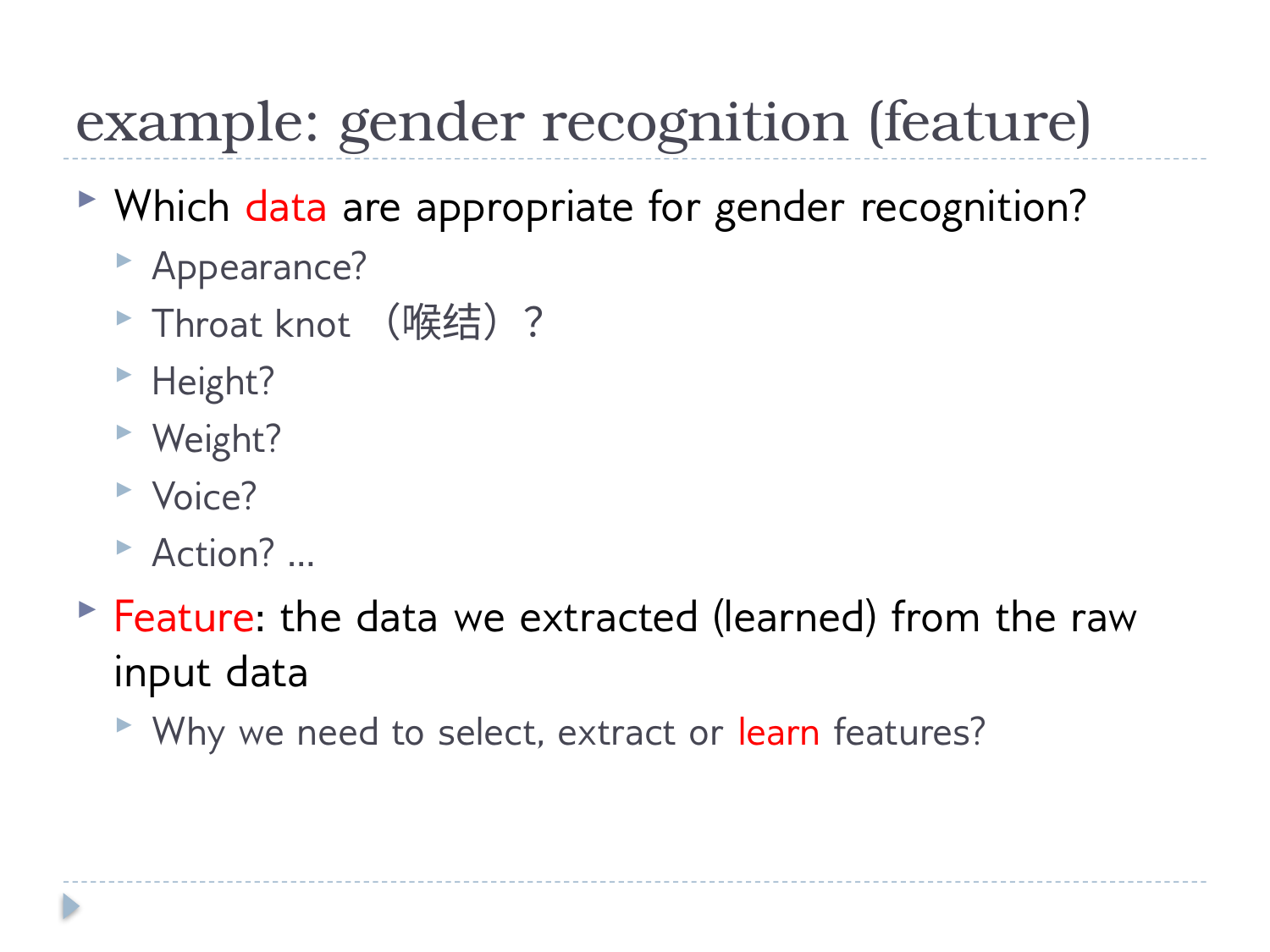

# example: gender recognition (feature)
Which data are appropriate for gender recognition?
Appearance?
Throat knot（喉结）？
Height?
Weight?
Voice?
Action? …
Feature: the data we extracted (learned) from the raw input data
Why we need to select, extract or learn features?